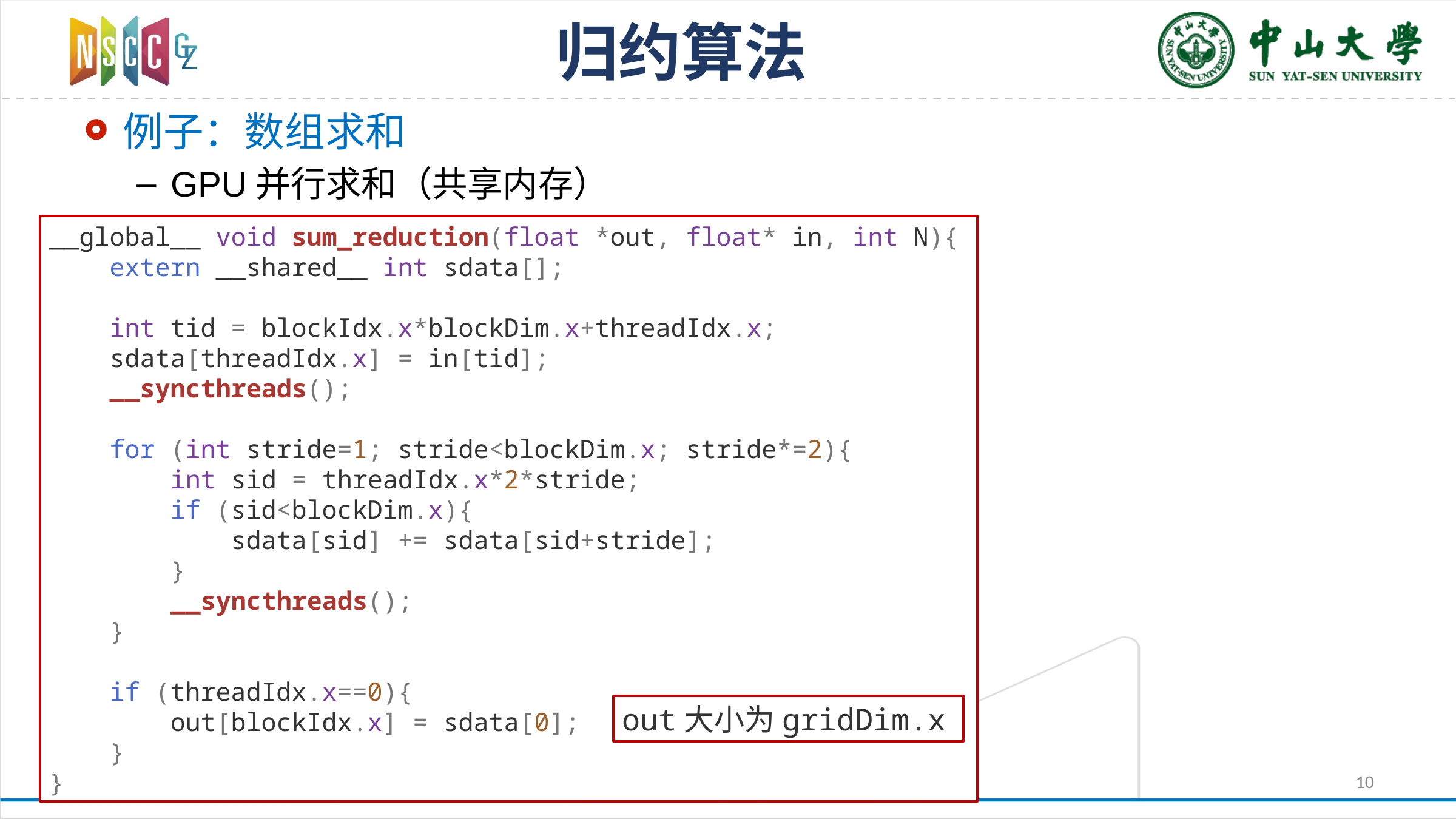

# 归约算法
例子：数组求和
GPU并行求和（共享内存）
__global__ void sum_reduction(float *out, float* in, int N){
    extern __shared__ int sdata[];
    int tid = blockIdx.x*blockDim.x+threadIdx.x;
    sdata[threadIdx.x] = in[tid];
    __syncthreads();
    for (int stride=1; stride<blockDim.x; stride*=2){
        int sid = threadIdx.x*2*stride;
        if (sid<blockDim.x){
            sdata[sid] += sdata[sid+stride];
        }
        __syncthreads();
    }
    if (threadIdx.x==0){
        out[blockIdx.x] = sdata[0];
    }
}
out大小为gridDim.x
10